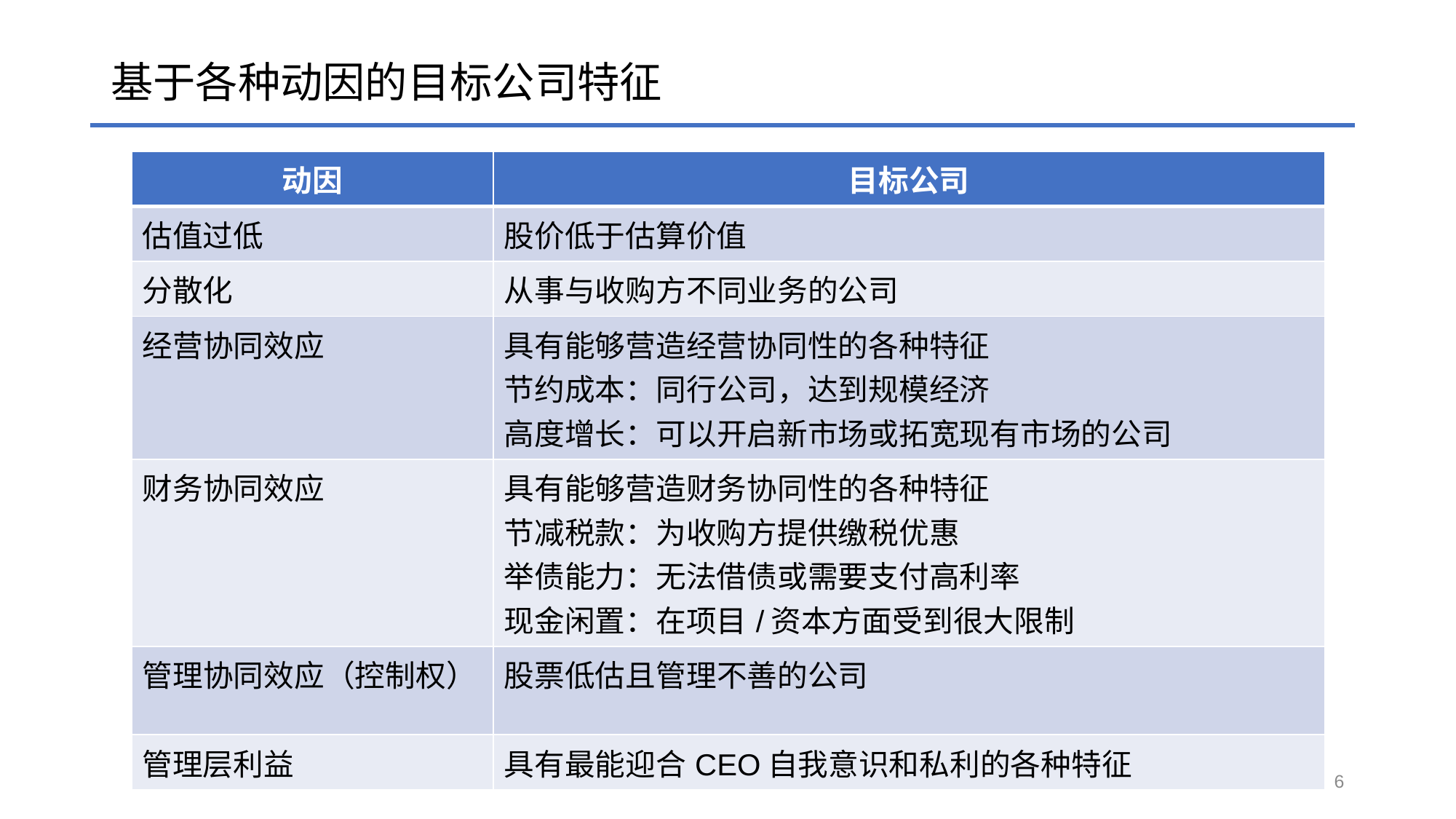

# 基于各种动因的目标公司特征
| 动因 | 目标公司 |
| --- | --- |
| 估值过低 | 股价低于估算价值 |
| 分散化 | 从事与收购方不同业务的公司 |
| 经营协同效应 | 具有能够营造经营协同性的各种特征 节约成本：同行公司，达到规模经济 高度增长：可以开启新市场或拓宽现有市场的公司 |
| 财务协同效应 | 具有能够营造财务协同性的各种特征 节减税款：为收购方提供缴税优惠 举债能力：无法借债或需要支付高利率 现金闲置：在项目/资本方面受到很大限制 |
| 管理协同效应（控制权） | 股票低估且管理不善的公司 |
| 管理层利益 | 具有最能迎合CEO自我意识和私利的各种特征 |
6